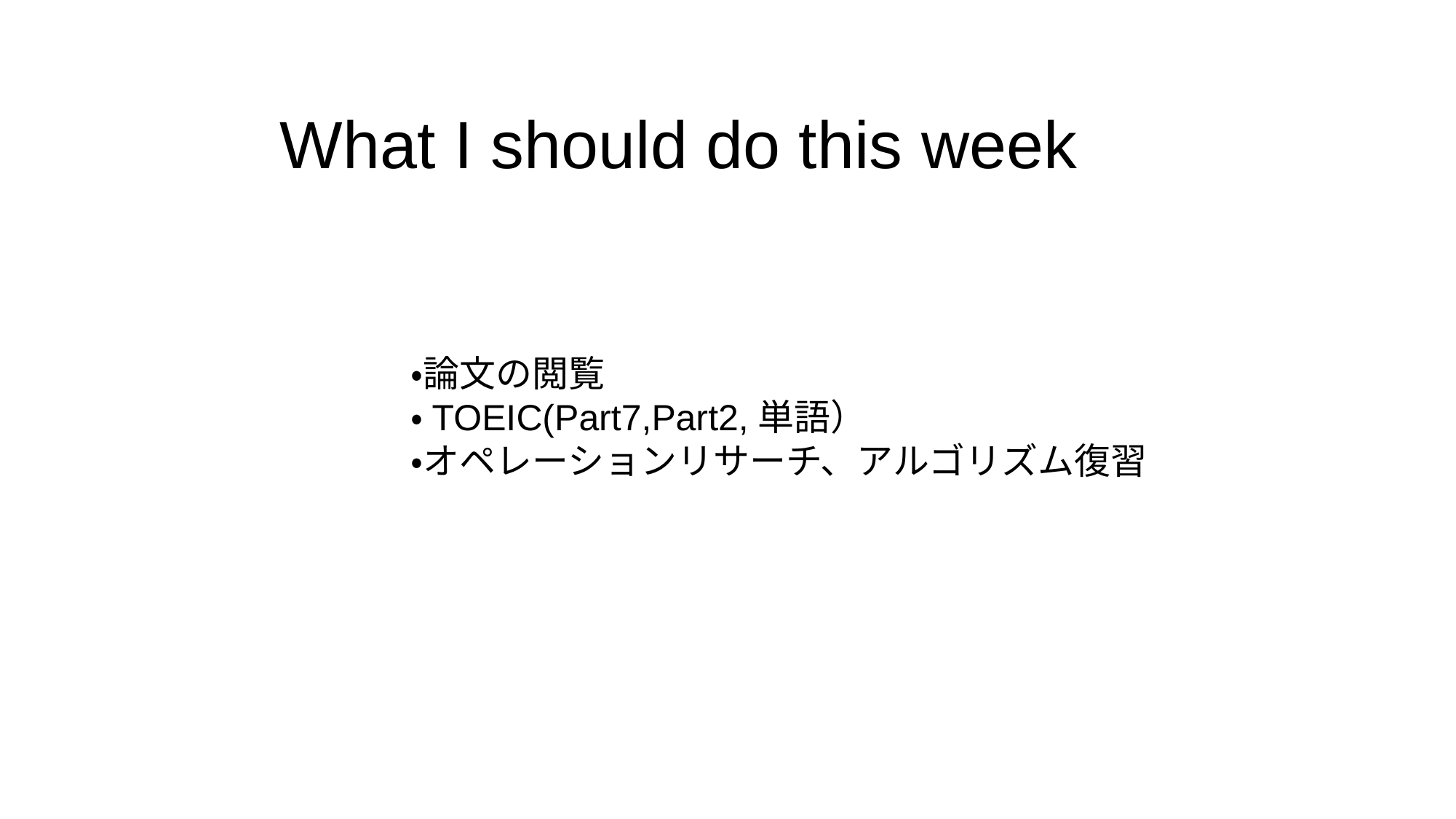

# What I should do this week
・論文の閲覧
・TOEIC(Part7,Part2,単語）
・オペレーションリサーチ、アルゴリズム復習